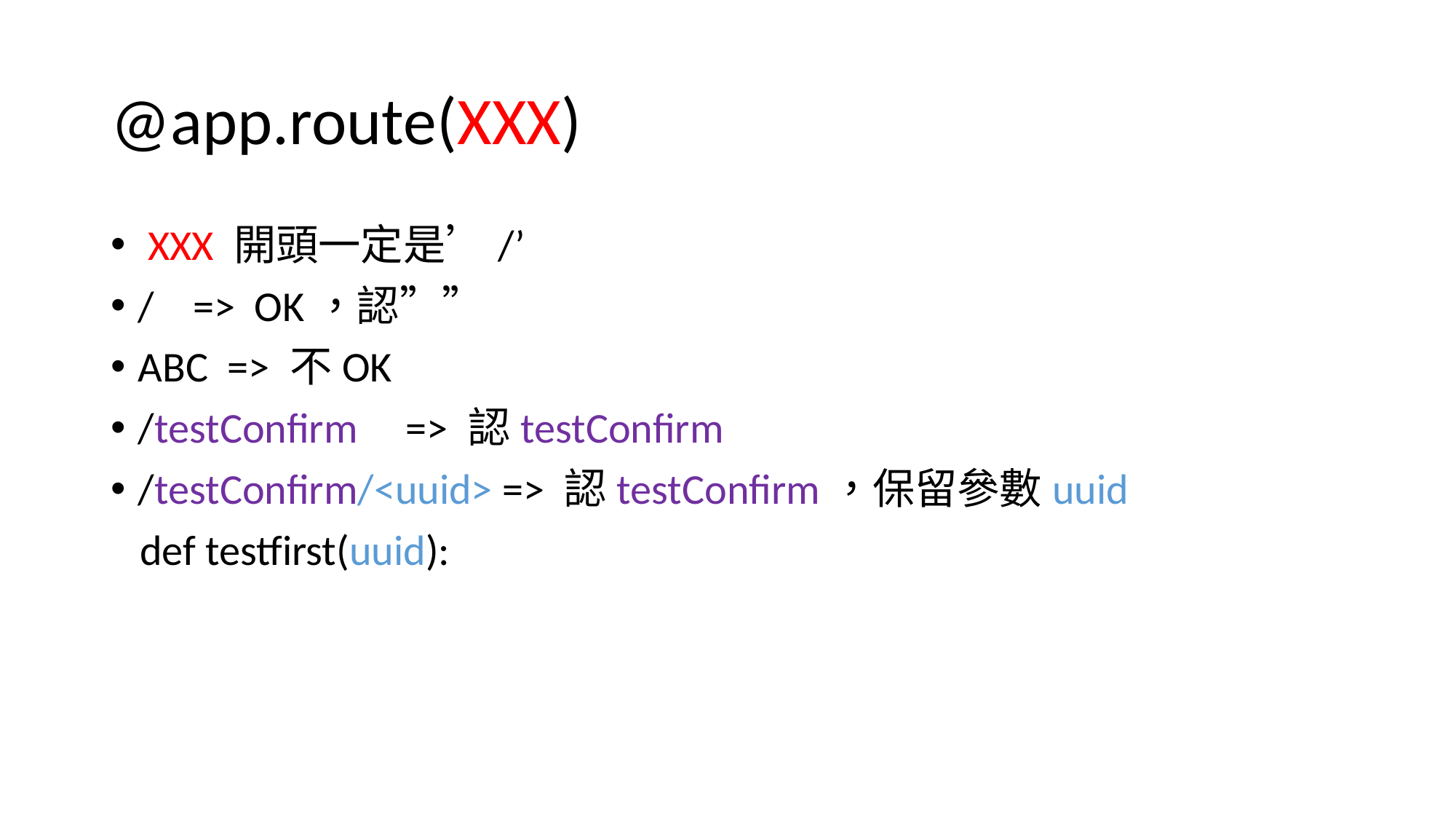

# @app.route(XXX)
 XXX 開頭一定是’/’
/    =>  OK，認””
ABC  => 不OK
/testConfirm     => 認testConfirm
/testConfirm/<uuid> => 認testConfirm，保留參數uuid
   def testfirst(uuid):